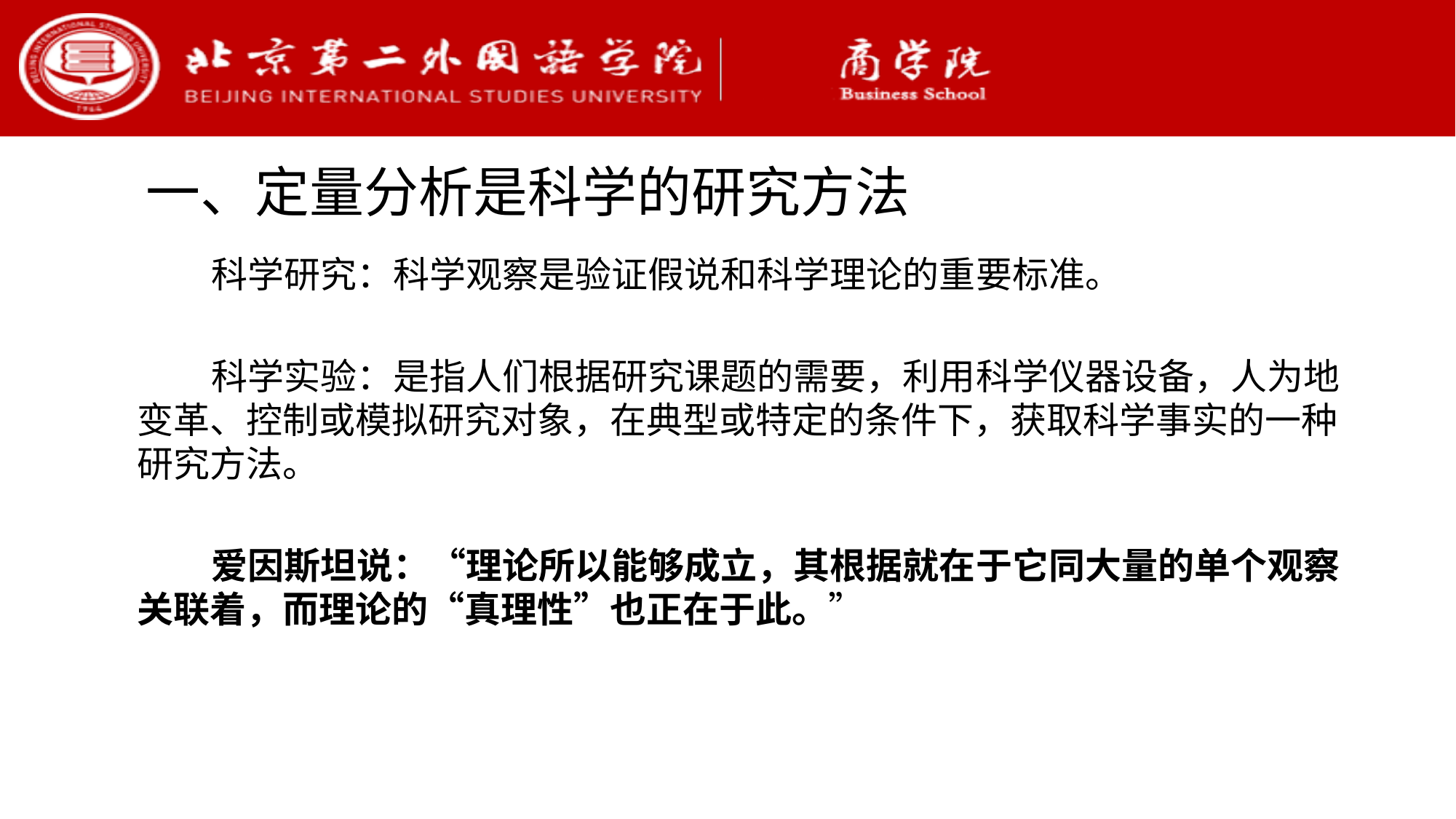

一、定量分析是科学的研究方法
科学研究：科学观察是验证假说和科学理论的重要标准。

科学实验：是指人们根据研究课题的需要，利用科学仪器设备，人为地变革、控制或模拟研究对象，在典型或特定的条件下，获取科学事实的一种研究方法。

爱因斯坦说：“理论所以能够成立，其根据就在于它同大量的单个观察关联着，而理论的“真理性”也正在于此。”